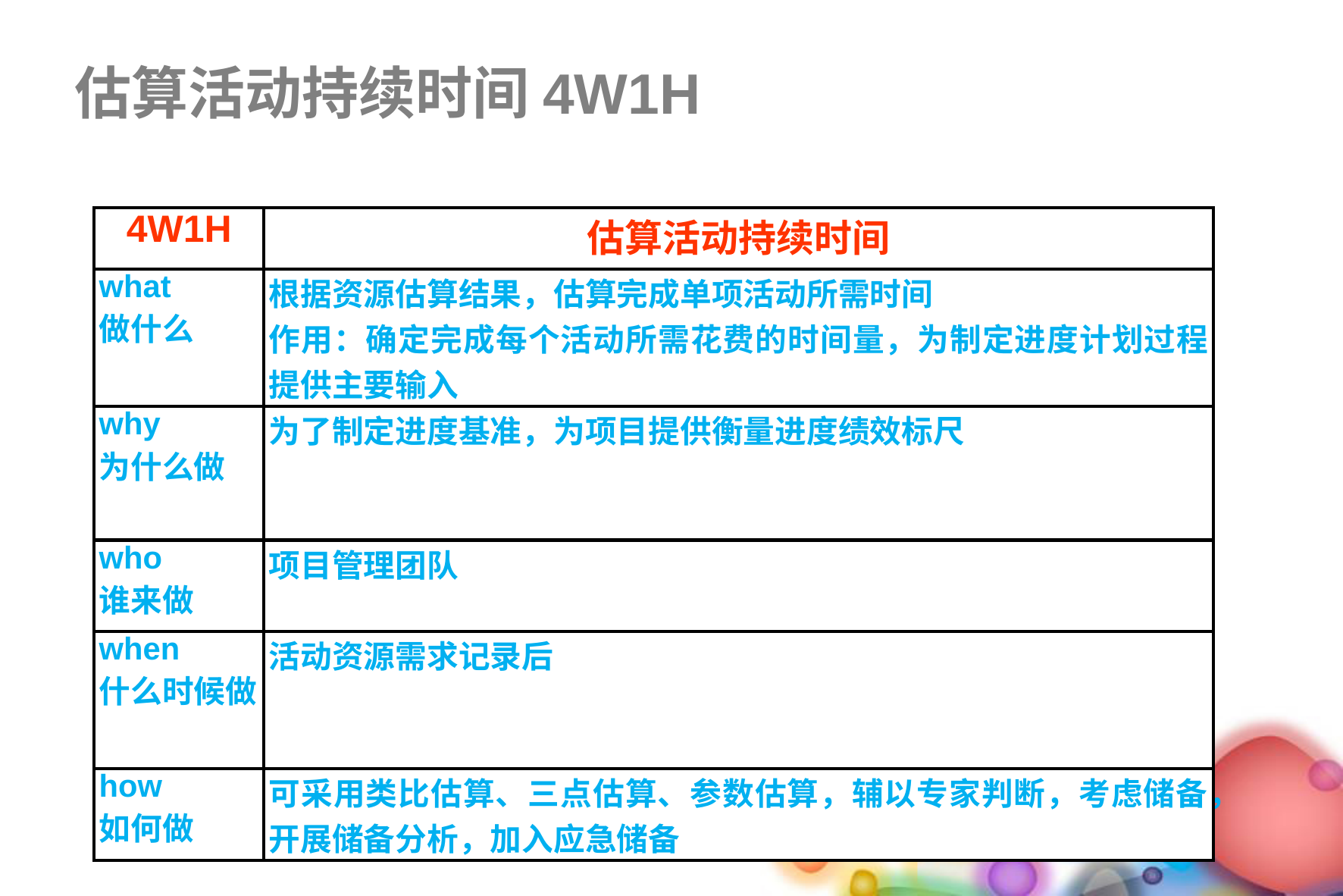

估算活动持续时间4W1H
| 4W1H | 估算活动持续时间 |
| --- | --- |
| what 做什么 | 根据资源估算结果，估算完成单项活动所需时间 作用：确定完成每个活动所需花费的时间量，为制定进度计划过程提供主要输入 |
| why 为什么做 | 为了制定进度基准，为项目提供衡量进度绩效标尺 |
| who 谁来做 | 项目管理团队 |
| when 什么时候做 | 活动资源需求记录后 |
| how 如何做 | 可采用类比估算、三点估算、参数估算，辅以专家判断，考虑储备，开展储备分析，加入应急储备 |